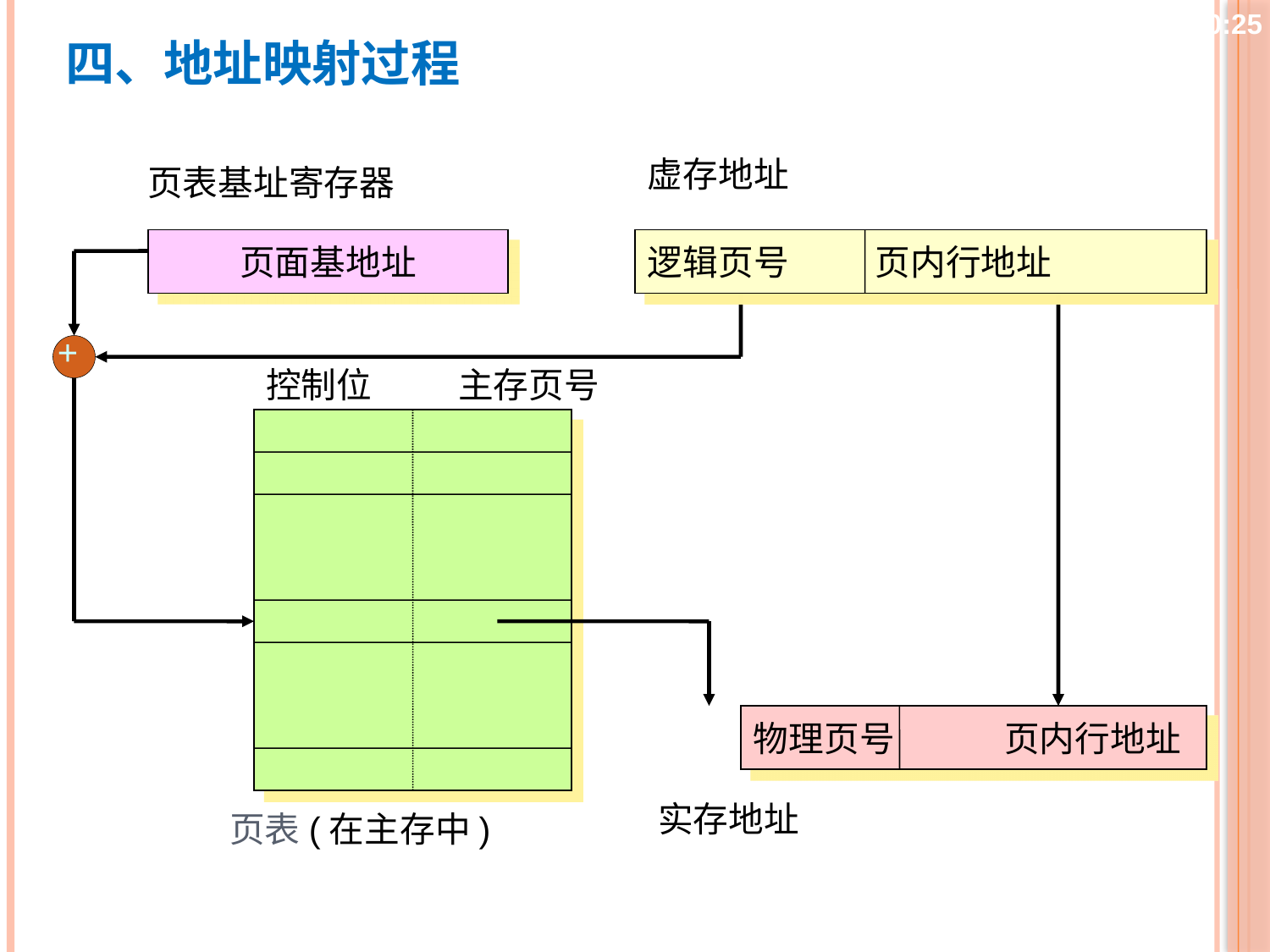

10:25
四、地址映射过程
虚存地址
页表基址寄存器
页面基地址
逻辑页号           页内行地址

+

控制位           主存页号

物理页号              页内行地址

实存地址
页表(在主存中)